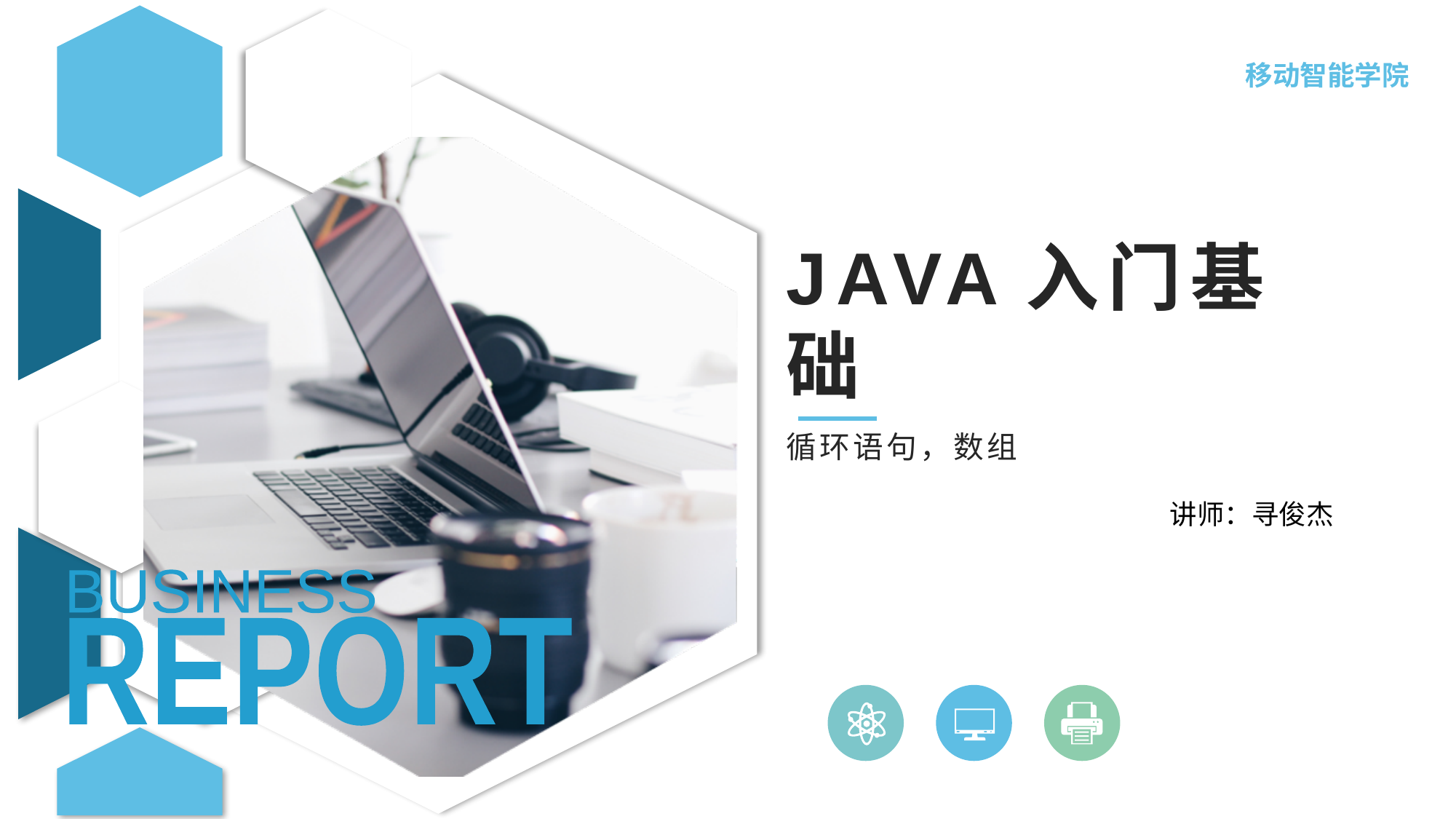

移动智能学院
# JAVA入门基础
循环语句，数组

讲师：寻俊杰
BUSINESS
REPORT